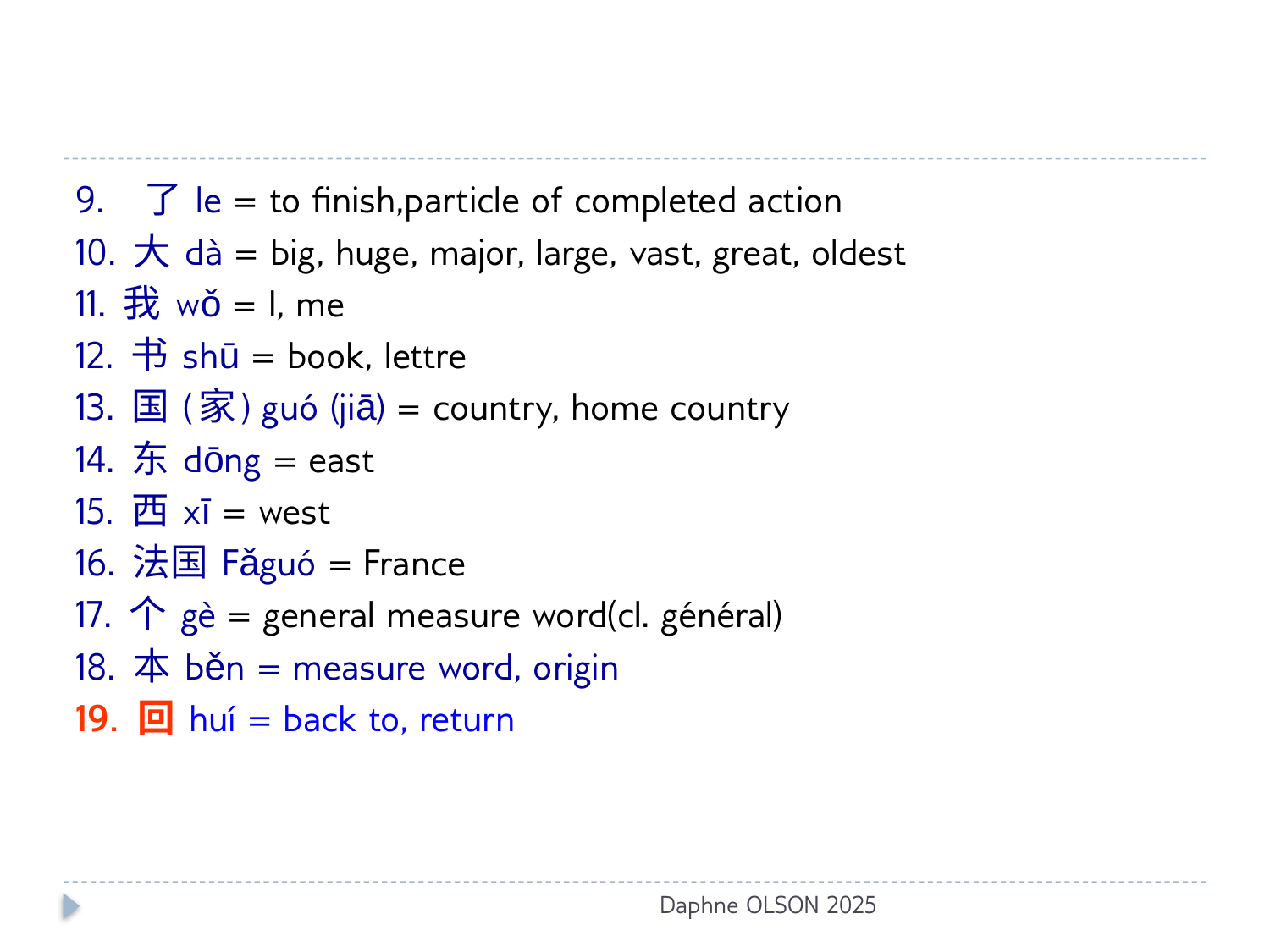

#
9.   了 le = to finish,particle of completed action
10. 大 dà = big, huge, major, large, vast, great, oldest
11. 我 wǒ = I, me
12. 书 shū = book, lettre
13. 国 (家) guó (jiā) = country, home country
14. 东 dōng = east
15. 西 xī = west
16. 法国 Fǎguó = France
17. 个 gè = general measure word(cl. général)
18. 本 běn = measure word, origin
19. 回 huí = back to, return

Daphne OLSON 2025